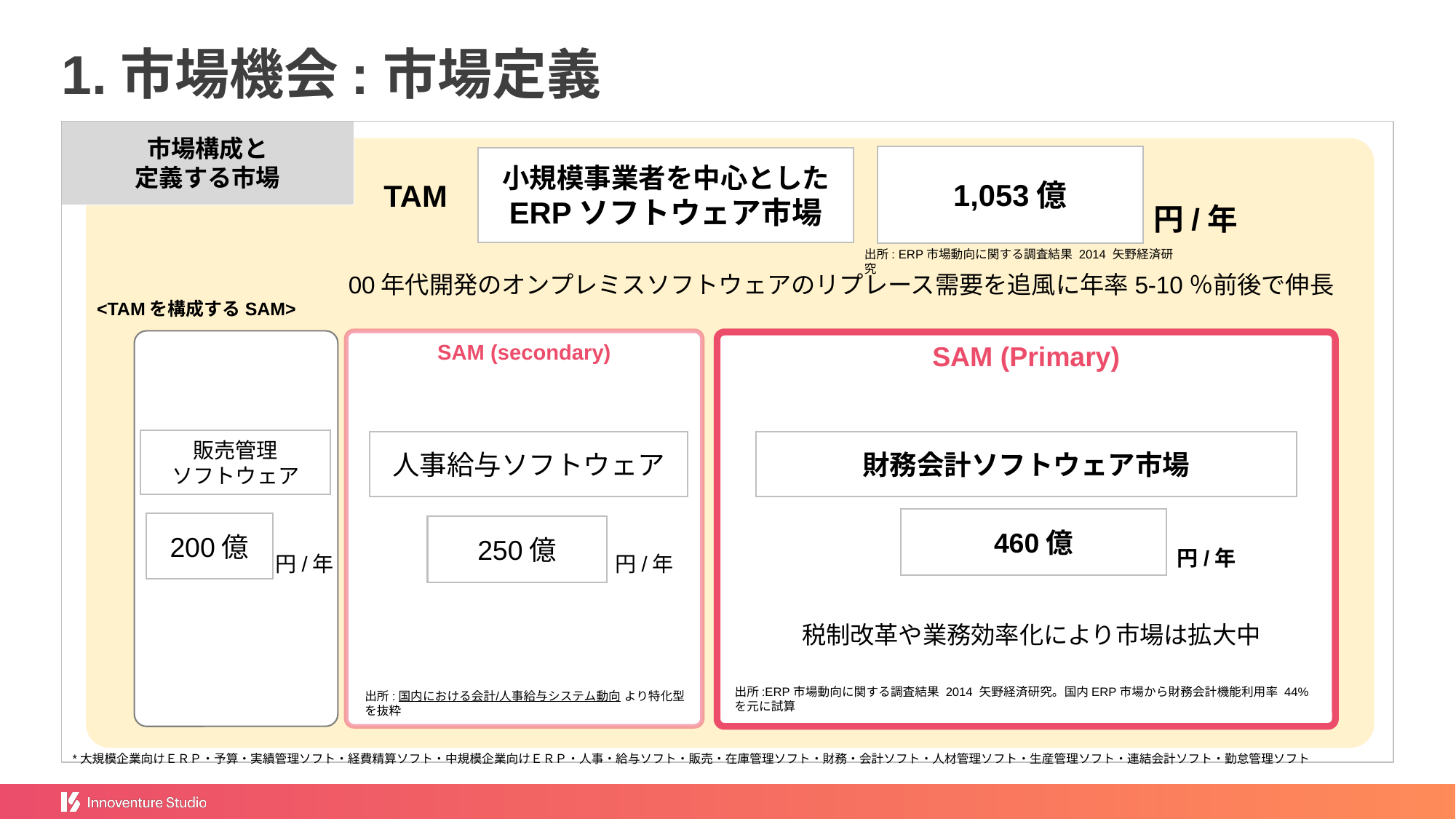

# 1.市場機会:市場定義
市場構成と
定義する市場

1,053億
小規模事業者を中心とした
ERPソフトウェア市場
TAM
円/年
出所: ERP市場動向に関する調査結果 2014 矢野経済研究
00年代開発のオンプレミスソフトウェアのリプレース需要を追風に年率5-10％前後で伸長
<TAMを構成するSAM>

SAM (secondary)
SAM (Primary)
販売管理
ソフトウェア
財務会計ソフトウェア市場
人事給与ソフトウェア
460億
円/年
200億
円/年
円/年
250億
税制改革や業務効率化により市場は拡大中
出所:ERP市場動向に関する調査結果 2014 矢野経済研究。国内ERP市場から財務会計機能利用率 44%を元に試算
出所:国内における会計/人事給与システム動向 より特化型を抜粋
*大規模企業向けＥＲＰ・予算・実績管理ソフト・経費精算ソフト・中規模企業向けＥＲＰ・人事・給与ソフト・販売・在庫管理ソフト・財務・会計ソフト・人材管理ソフト・生産管理ソフト・連結会計ソフト・勤怠管理ソフト